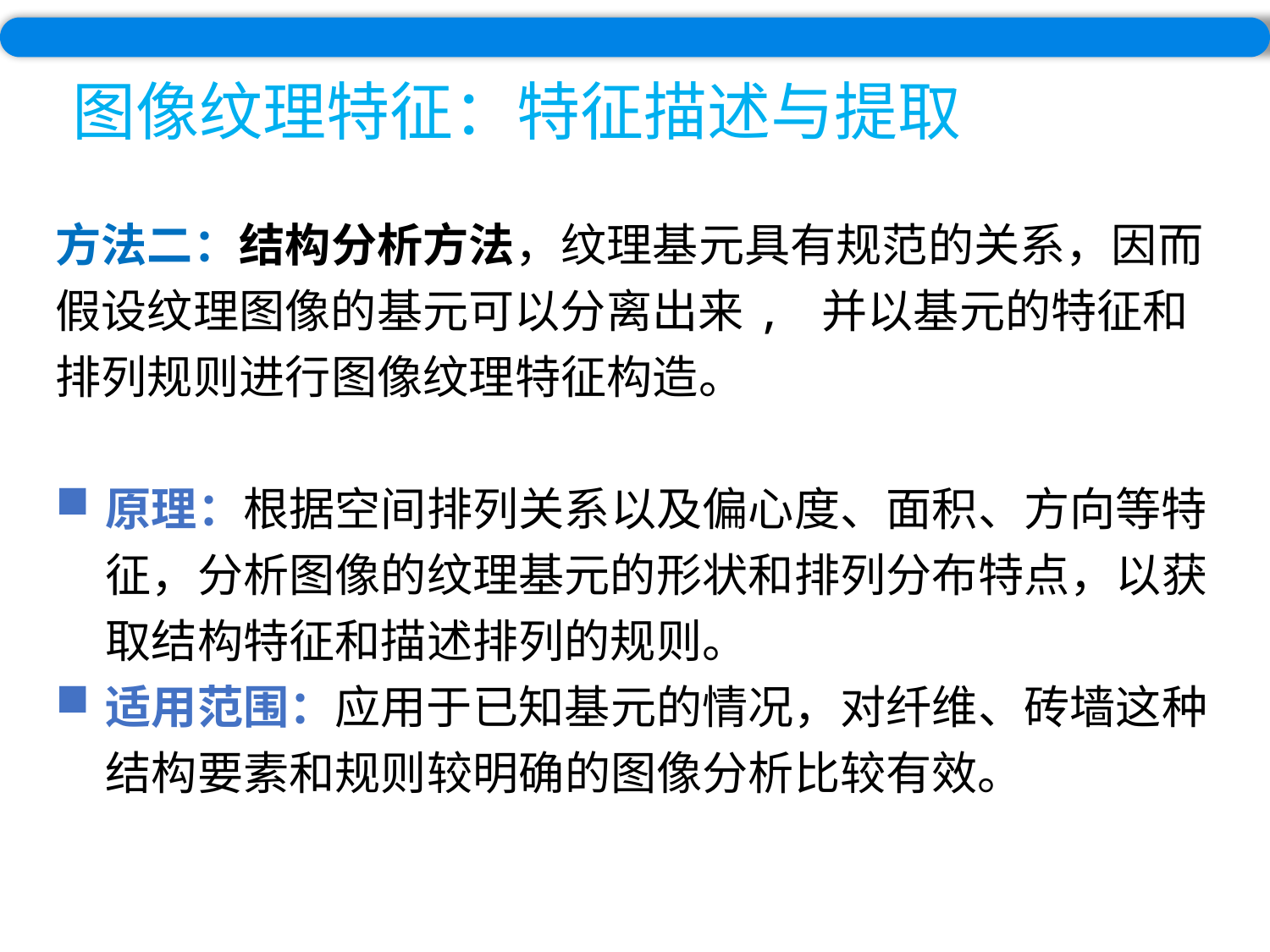

图像纹理特征：特征描述与提取

方法二：结构分析方法，纹理基元具有规范的关系，因而假设纹理图像的基元可以分离出来, 并以基元的特征和排列规则进行图像纹理特征构造。

原理：根据空间排列关系以及偏心度、面积、方向等特征，分析图像的纹理基元的形状和排列分布特点，以获取结构特征和描述排列的规则。
适用范围：应用于已知基元的情况，对纤维、砖墙这种结构要素和规则较明确的图像分析比较有效。